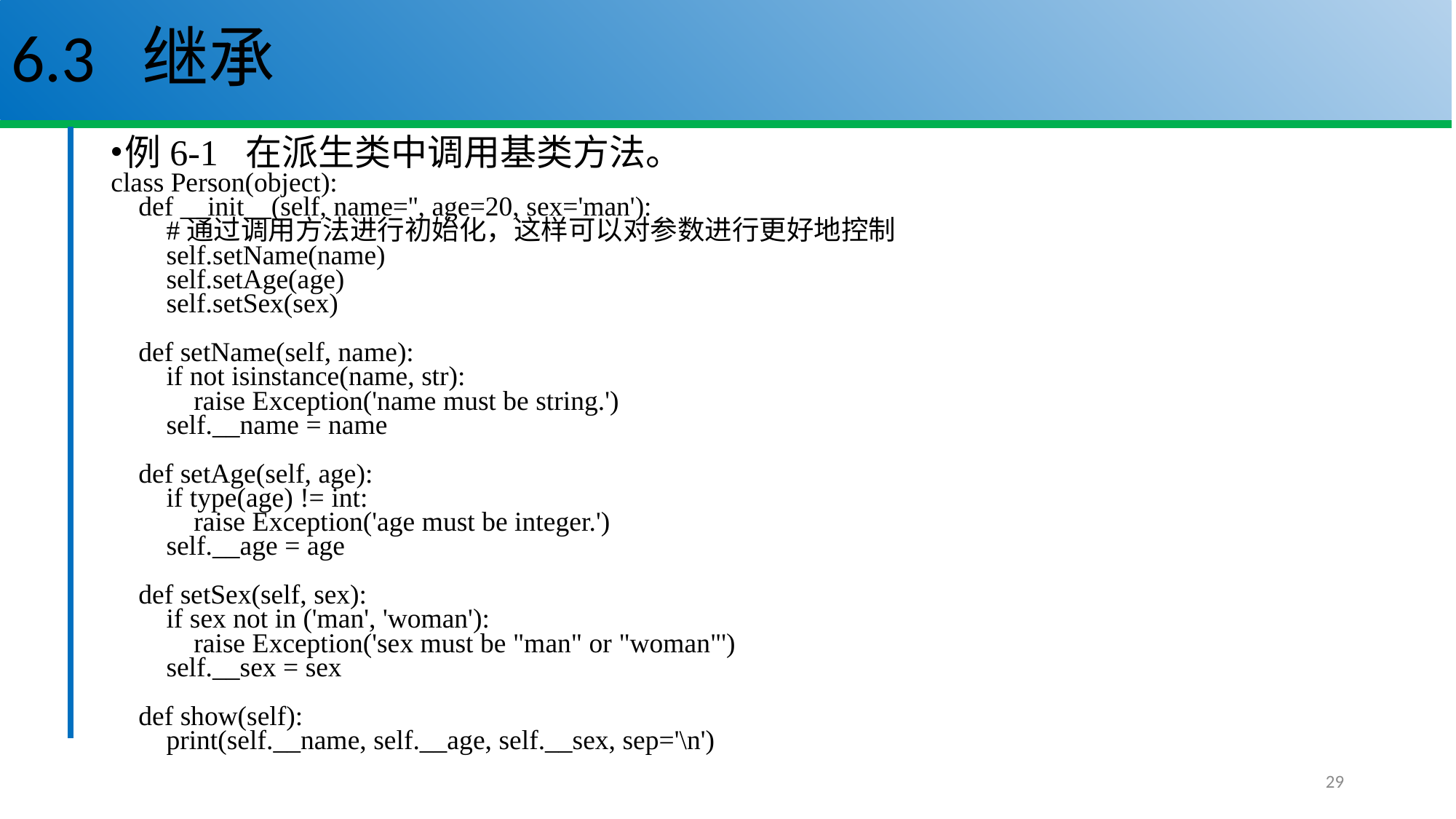

# 6.3  继承
例6-1  在派生类中调用基类方法。
class Person(object):
    def __init__(self, name='', age=20, sex='man'):
        #通过调用方法进行初始化，这样可以对参数进行更好地控制
        self.setName(name)
        self.setAge(age)
        self.setSex(sex)

    def setName(self, name):
        if not isinstance(name, str):
            raise Exception('name must be string.')
        self.__name = name

    def setAge(self, age):
        if type(age) != int:
            raise Exception('age must be integer.')
        self.__age = age

    def setSex(self, sex):
        if sex not in ('man', 'woman'):
            raise Exception('sex must be "man" or "woman"')
        self.__sex = sex

    def show(self):
        print(self.__name, self.__age, self.__sex, sep='\n')
29